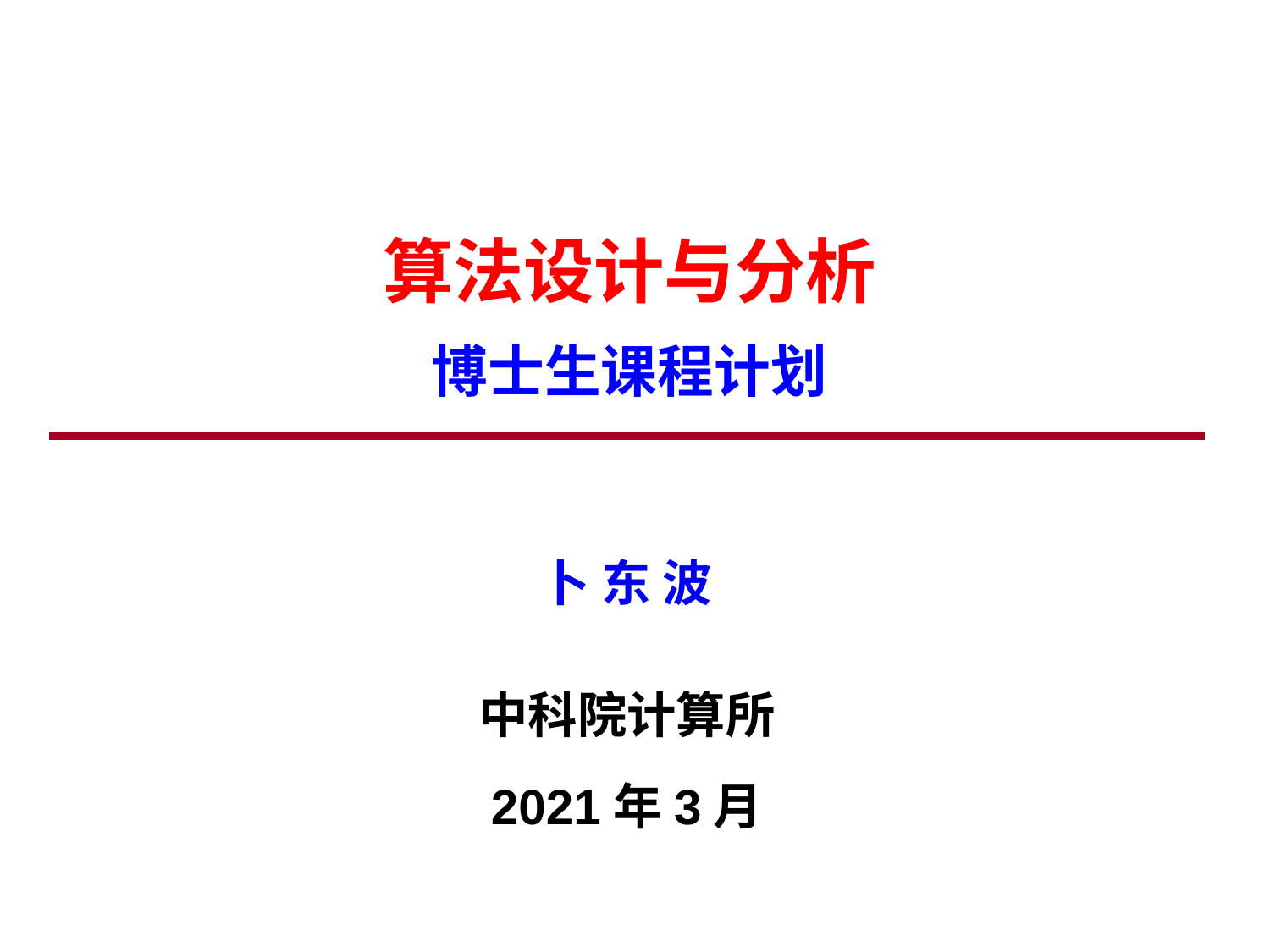

算法设计与分析
博士生课程计划

卜 东 波
中科院计算所
2021年3月